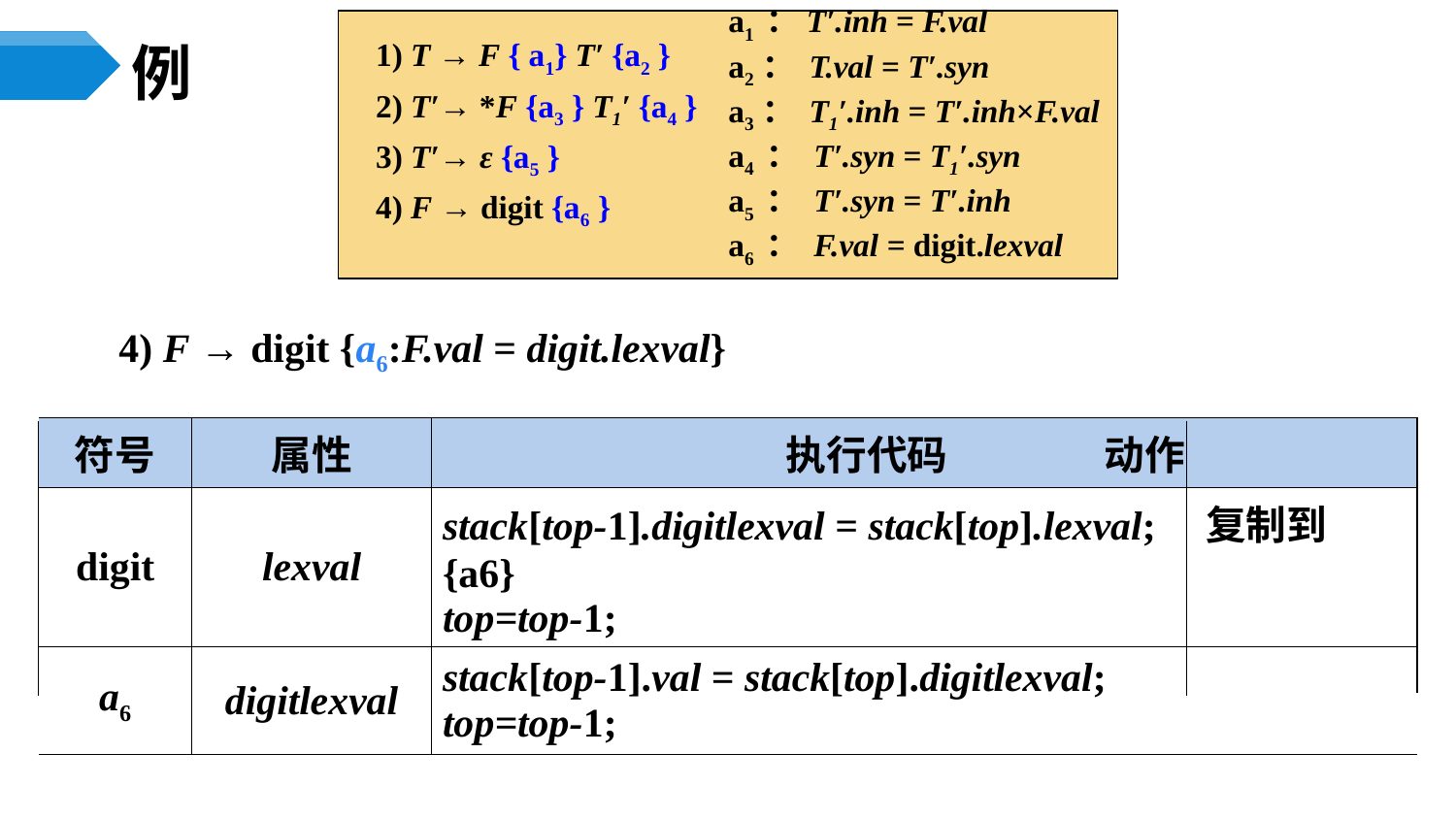

a1 ：T′.inh = F.val
a2： T.val = T′.syn
a3： T1′.inh = T′.inh×F.val
a4 ： T′.syn = T1′.syn
a5 ： T′.syn = T′.inh
a6 ： F.val = digit.lexval

1) T → F { a1} T′ {a2 }
2) T′→ *F {a3 } T1′ {a4 }
3) T′→ ε {a5 }
4) F → digit {a6 }

# 例
4) F → digit {a6:F.val = digit.lexval}
| 符号 | 属性 | 执行代码 动作 |
| --- | --- | --- |
| digit | lexval | stack[top-1].digitlexval = stack[top].lexval; 复制到{a6} top=top-1; |
| a6 | digitlexval | stack[top-1].val = stack[top].digitlexval; top=top-1; |